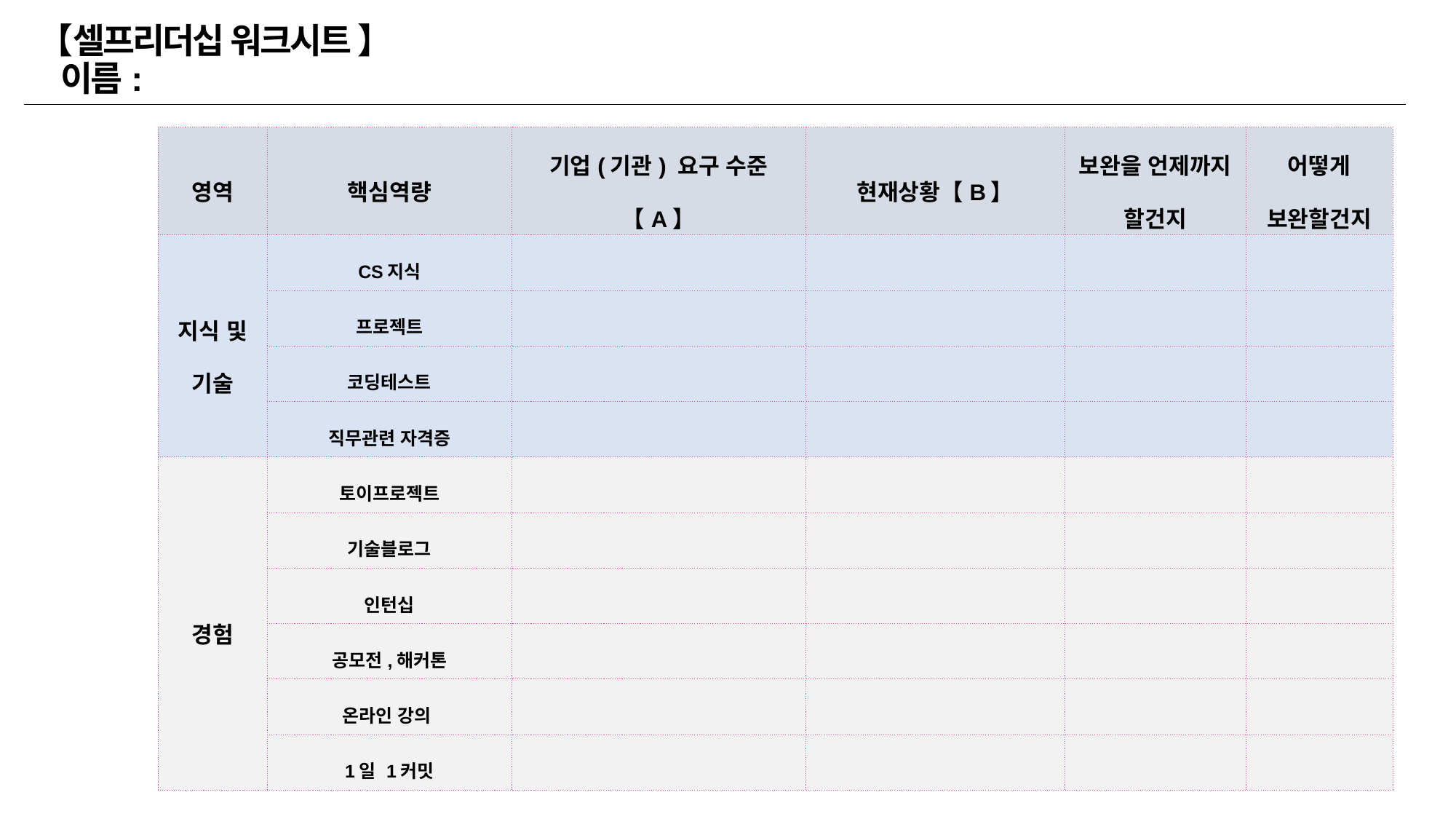

【셀프리더십 워크시트 】                                                                                                                            이름:
| 영역 | 핵심역량 | 기업(기관) 요구 수준【A】 | 현재상황【B】 | 보완을 언제까지 할건지 | 어떻게 보완할건지 |
| --- | --- | --- | --- | --- | --- |
| 지식 및 기술 | CS지식 |  |  |  |  |
|  | 프로젝트 |  |  |  |  |
|  | 코딩테스트 |  |  |  |  |
|  | 직무관련 자격증 |  |  |  |  |
| 경험 | 토이프로젝트 |  |  |  |  |
|  | 기술블로그 |  |  |  |  |
|  | 인턴십 |  |  |  |  |
|  | 공모전,해커톤 |  |  |  |  |
|  | 온라인 강의 |  |  |  |  |
|  | 1일 1커밋 |  |  |  |  |